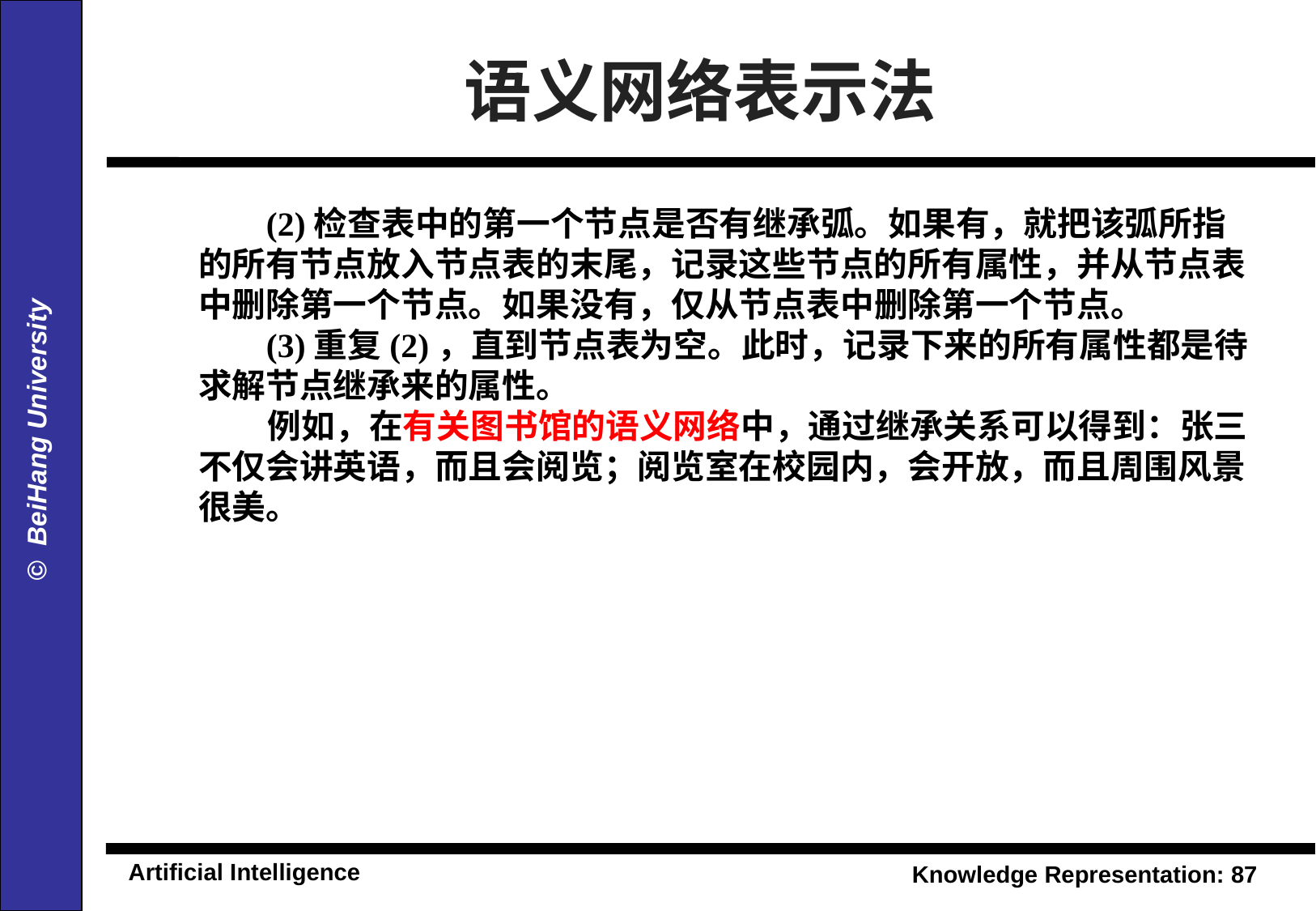

语义网络表示法
        (2)检查表中的第一个节点是否有继承弧。如果有，就把该弧所指的所有节点放入节点表的末尾，记录这些节点的所有属性，并从节点表中删除第一个节点。如果没有，仅从节点表中删除第一个节点。
        (3)重复(2)，直到节点表为空。此时，记录下来的所有属性都是待求解节点继承来的属性。
        例如，在有关图书馆的语义网络中，通过继承关系可以得到：张三不仅会讲英语，而且会阅览；阅览室在校园内，会开放，而且周围风景很美。